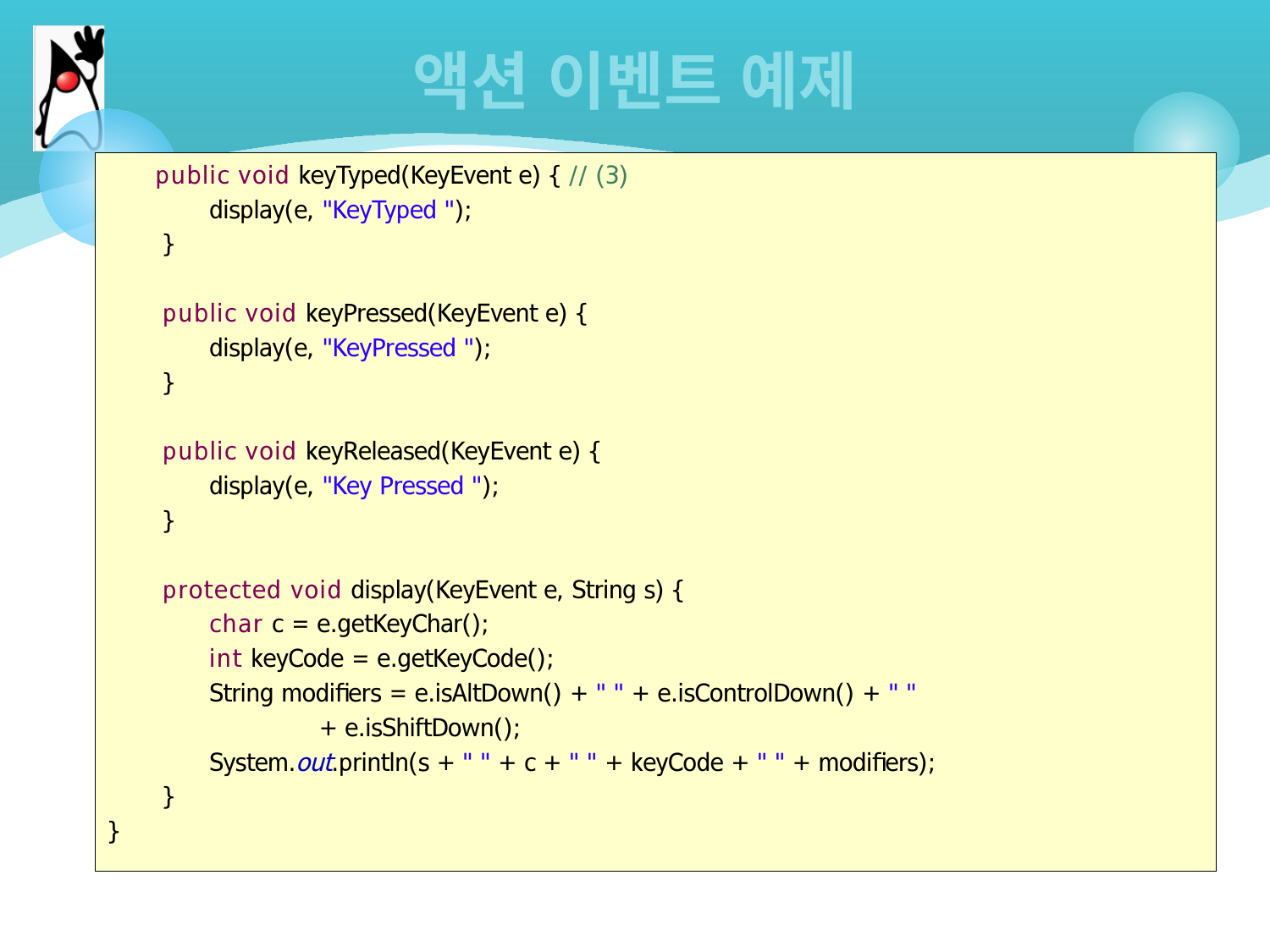

# 액션 이벤트 예제
	public void keyTyped(KeyEvent e) { // (3)
             display(e, "KeyTyped ");
       }

       public void keyPressed(KeyEvent e) {
             display(e, "KeyPressed ");
       }

       public void keyReleased(KeyEvent e) {
             display(e, "Key Pressed ");
       }

       protected void display(KeyEvent e, String s) {
             char c = e.getKeyChar();
             int keyCode = e.getKeyCode();
             String modifiers = e.isAltDown() + " " + e.isControlDown() + " "
                           + e.isShiftDown();
             System.out.println(s + " " + c + " " + keyCode + " " + modifiers);
       }
}